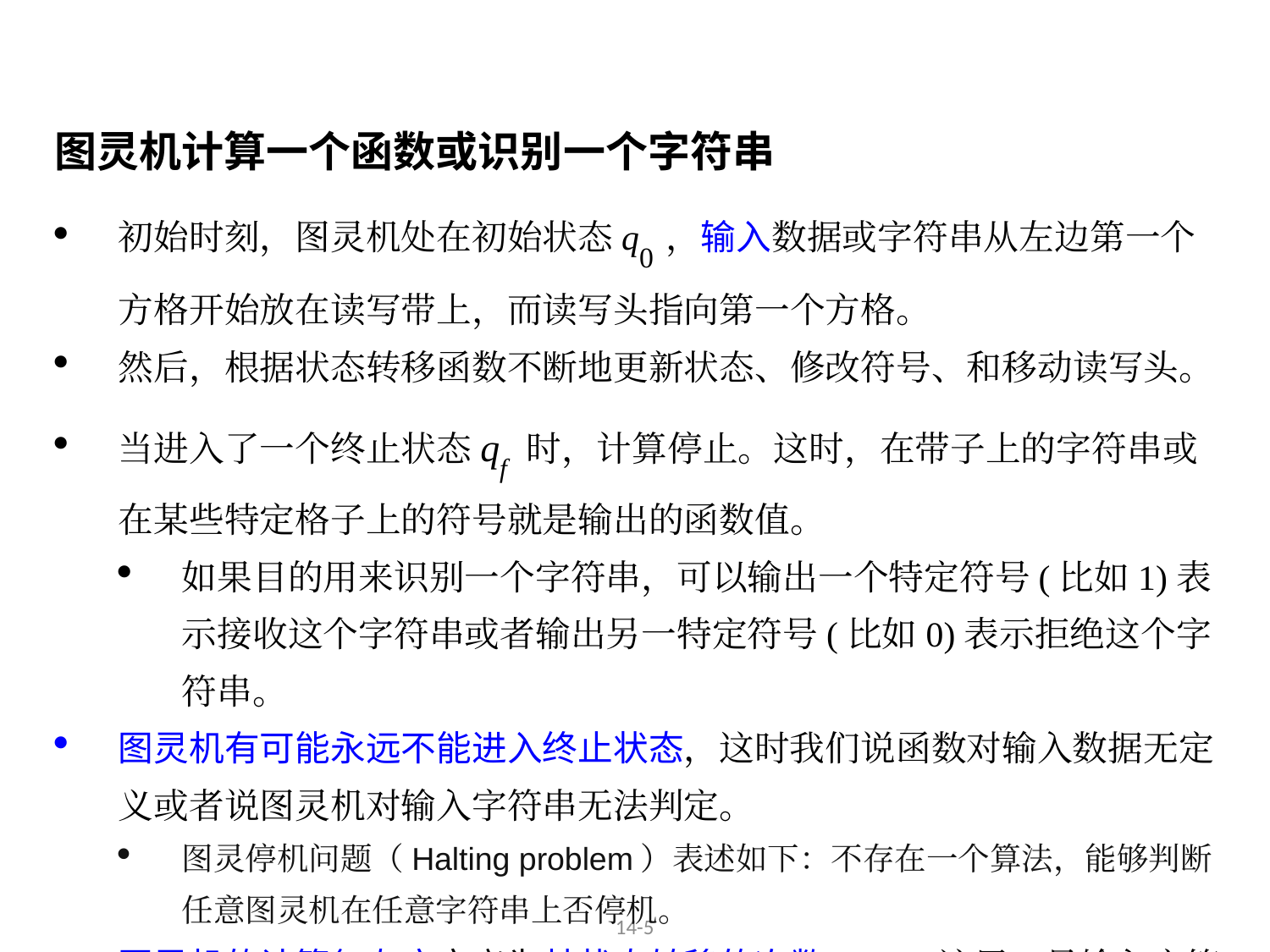

图灵机计算一个函数或识别一个字符串
初始时刻，图灵机处在初始状态q0，输入数据或字符串从左边第一个方格开始放在读写带上，而读写头指向第一个方格。
然后，根据状态转移函数不断地更新状态、修改符号、和移动读写头。
当进入了一个终止状态qf 时，计算停止。这时，在带子上的字符串或在某些特定格子上的符号就是输出的函数值。
如果目的用来识别一个字符串，可以输出一个特定符号(比如1)表示接收这个字符串或者输出另一特定符号(比如0)表示拒绝这个字符串。
图灵机有可能永远不能进入终止状态，这时我们说函数对输入数据无定义或者说图灵机对输入字符串无法判定。
图灵停机问题（Halting problem）表述如下：不存在一个算法，能够判断任意图灵机在任意字符串上否停机。
图灵机的计算复杂度定义为其状态转移的次数T(n)，这里n是输入字符串的长度，并且只对停机的情况才考虑复杂度。
14-5